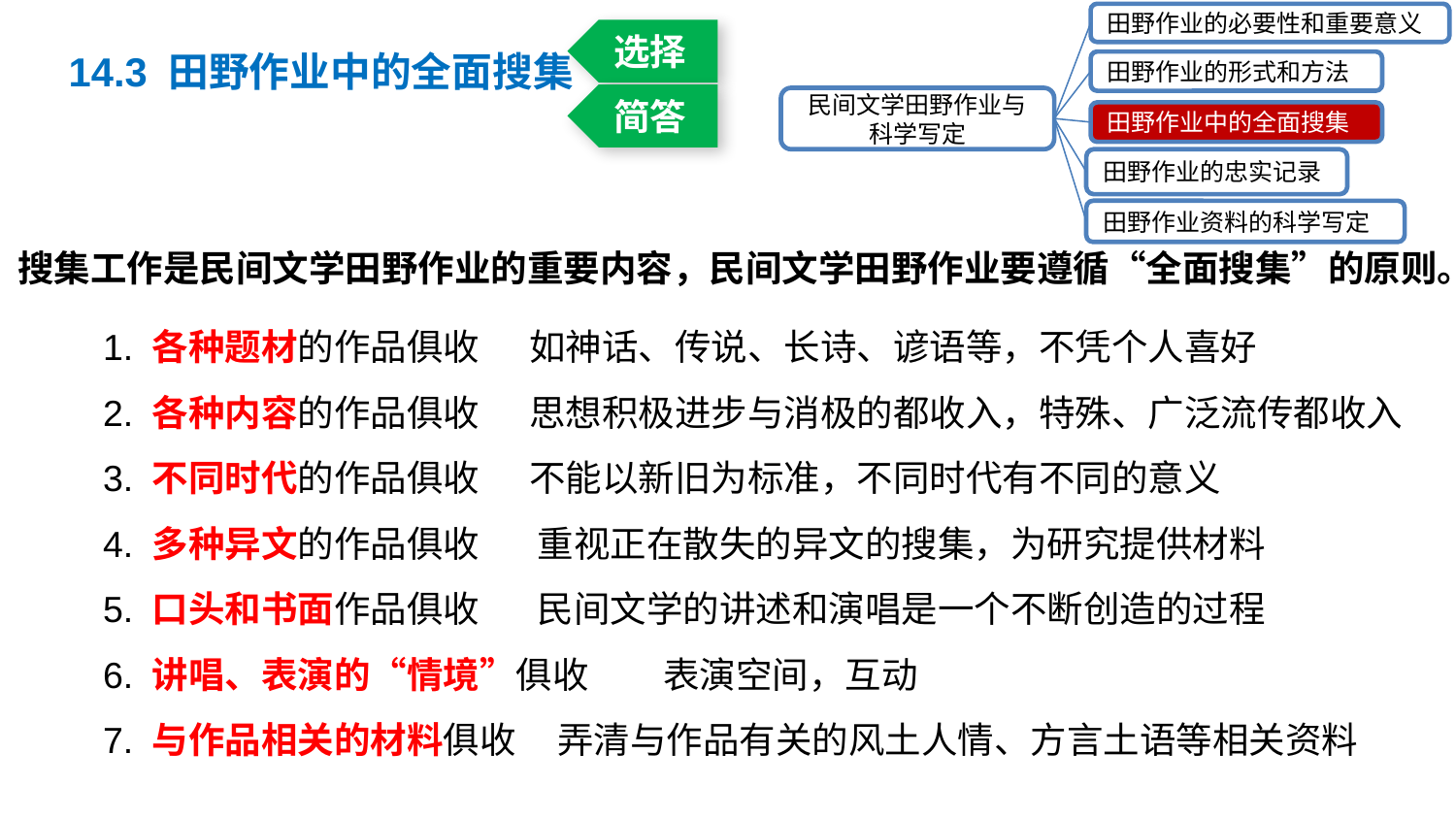

田野作业的必要性和重要意义
田野作业的形式和方法
民间文学田野作业与科学写定
田野作业中的全面搜集
田野作业的忠实记录
田野作业资料的科学写定
14.3 田野作业中的全面搜集
选择
简答
搜集工作是民间文学田野作业的重要内容，民间文学田野作业要遵循“全面搜集”的原则。
1. 各种题材的作品俱收      如神话、传说、长诗、谚语等，不凭个人喜好
2. 各种内容的作品俱收      思想积极进步与消极的都收入，特殊、广泛流传都收入
3. 不同时代的作品俱收      不能以新旧为标准，不同时代有不同的意义
4. 多种异文的作品俱收       重视正在散失的异文的搜集，为研究提供材料
5. 口头和书面作品俱收       民间文学的讲述和演唱是一个不断创造的过程
6. 讲唱、表演的“情境”俱收         表演空间，互动
7. 与作品相关的材料俱收     弄清与作品有关的风土人情、方言土语等相关资料